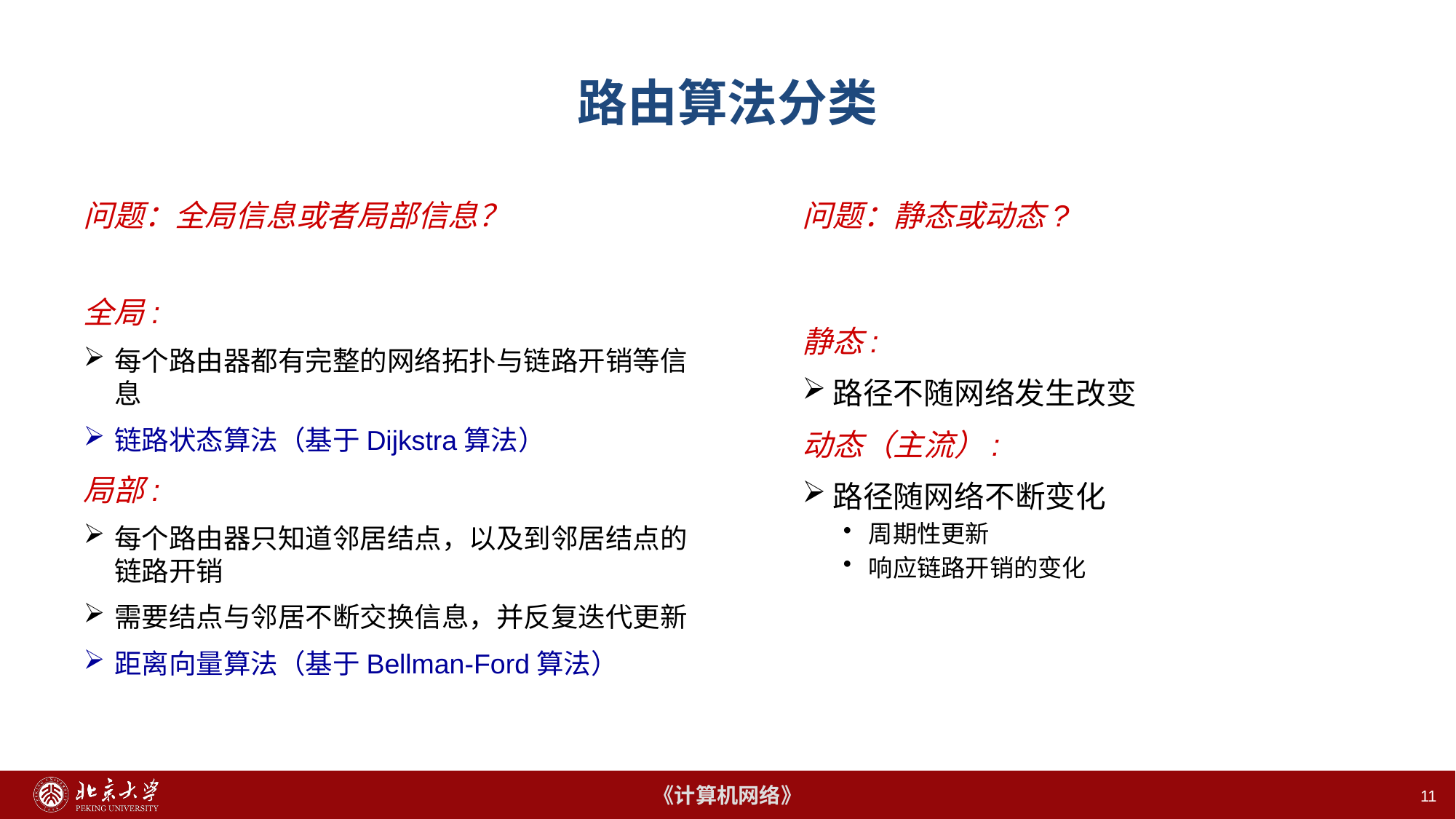

# 路由算法分类
问题：全局信息或者局部信息？

全局:
每个路由器都有完整的网络拓扑与链路开销等信息
链路状态算法（基于Dijkstra算法）
局部:
每个路由器只知道邻居结点，以及到邻居结点的链路开销
需要结点与邻居不断交换信息，并反复迭代更新
距离向量算法（基于Bellman-Ford算法）

问题：静态或动态?

静态:
路径不随网络发生改变
动态（主流）:
路径随网络不断变化
周期性更新
响应链路开销的变化

11